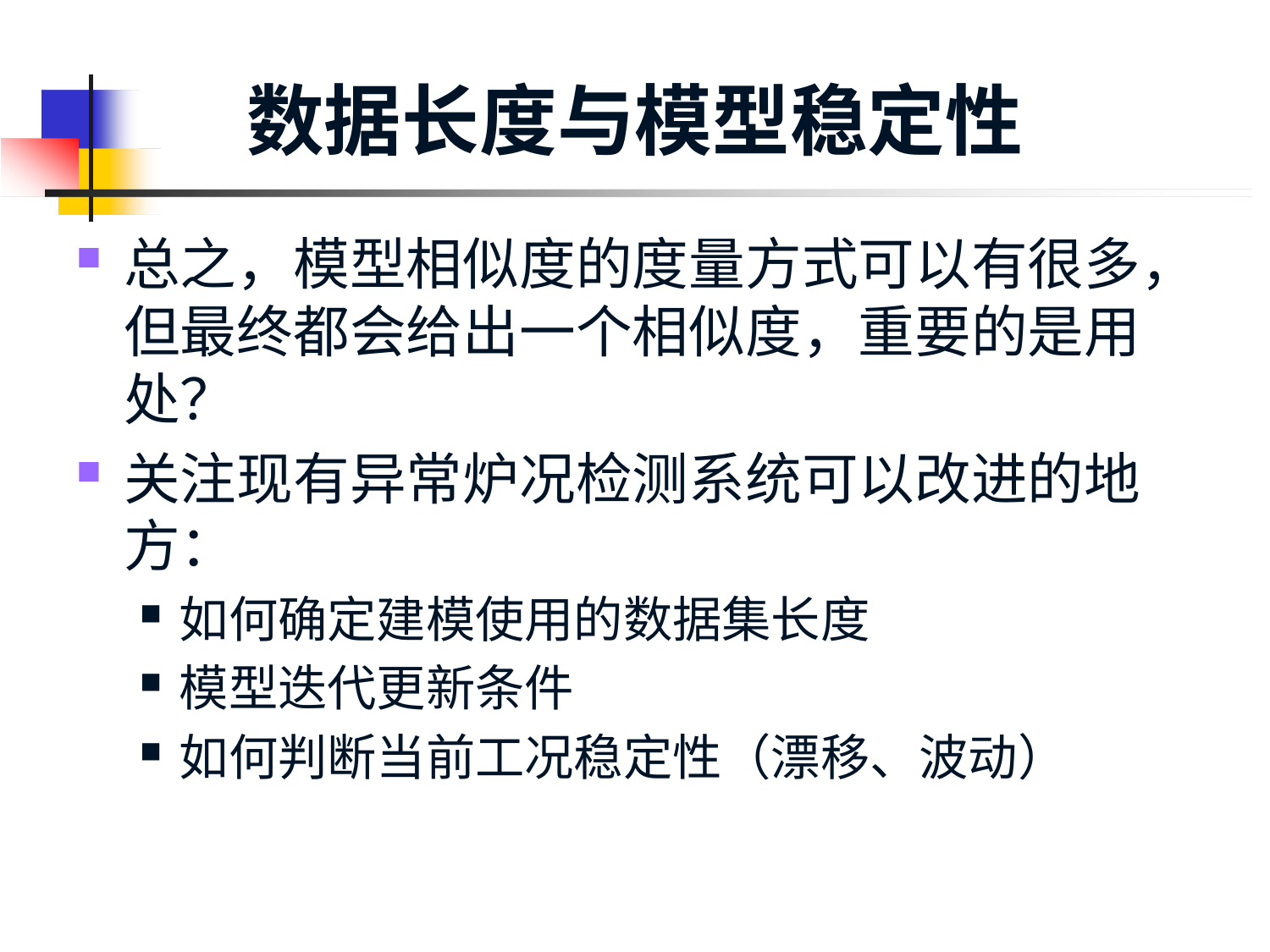

# 数据长度与模型稳定性
总之，模型相似度的度量方式可以有很多，但最终都会给出一个相似度，重要的是用处？
关注现有异常炉况检测系统可以改进的地方：
如何确定建模使用的数据集长度
模型迭代更新条件
如何判断当前工况稳定性（漂移、波动）